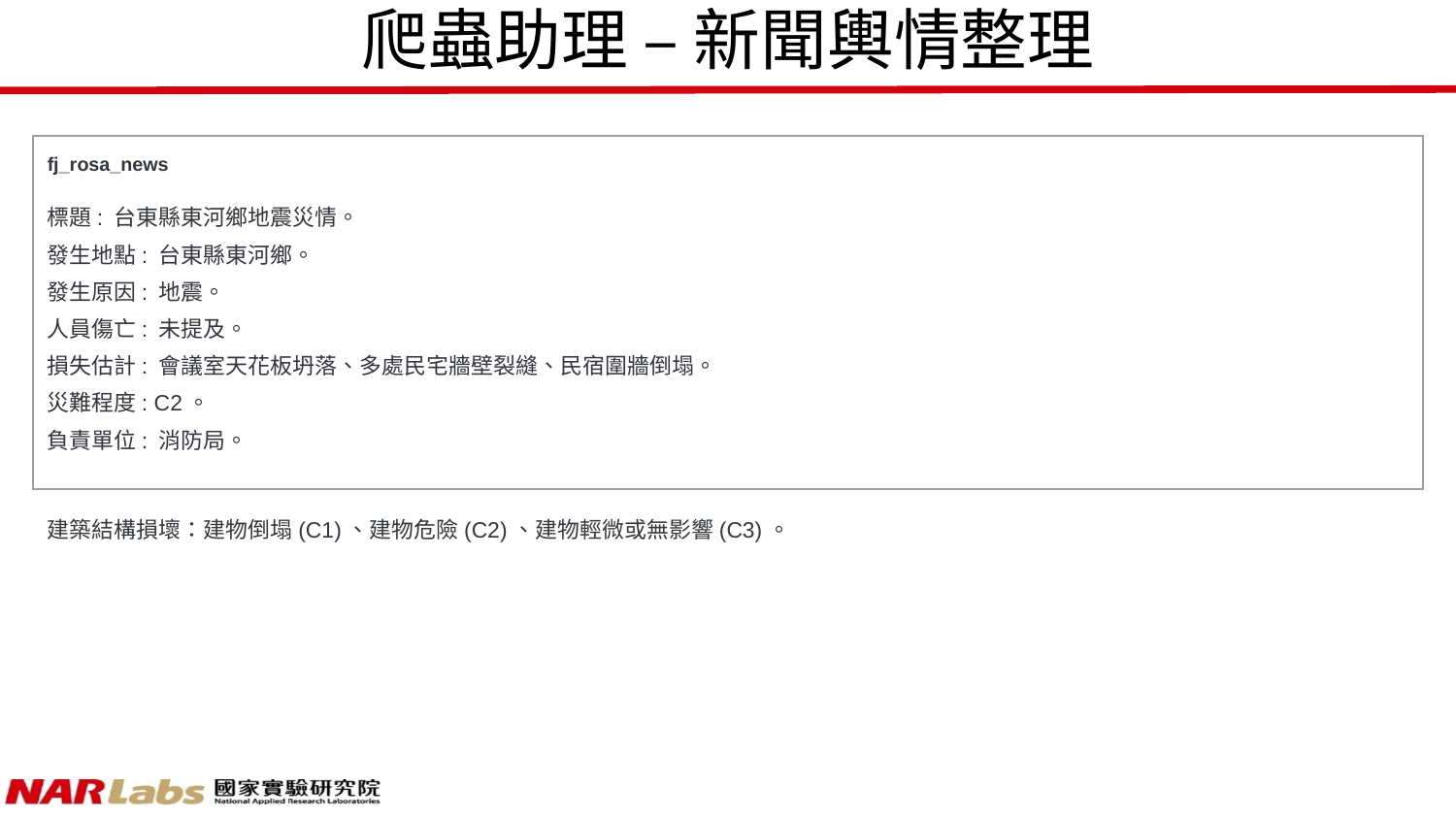

爬蟲助理 – 新聞輿情整理
| fj\_rosa\_news 標題: 台東縣東河鄉地震災情。 發生地點: 台東縣東河鄉。 發生原因: 地震。 人員傷亡: 未提及。 損失估計: 會議室天花板坍落、多處民宅牆壁裂縫、民宿圍牆倒塌。 災難程度: C2。 負責單位: 消防局。 |
| --- |
建築結構損壞：建物倒塌(C1)、建物危險(C2)、建物輕微或無影響(C3)。